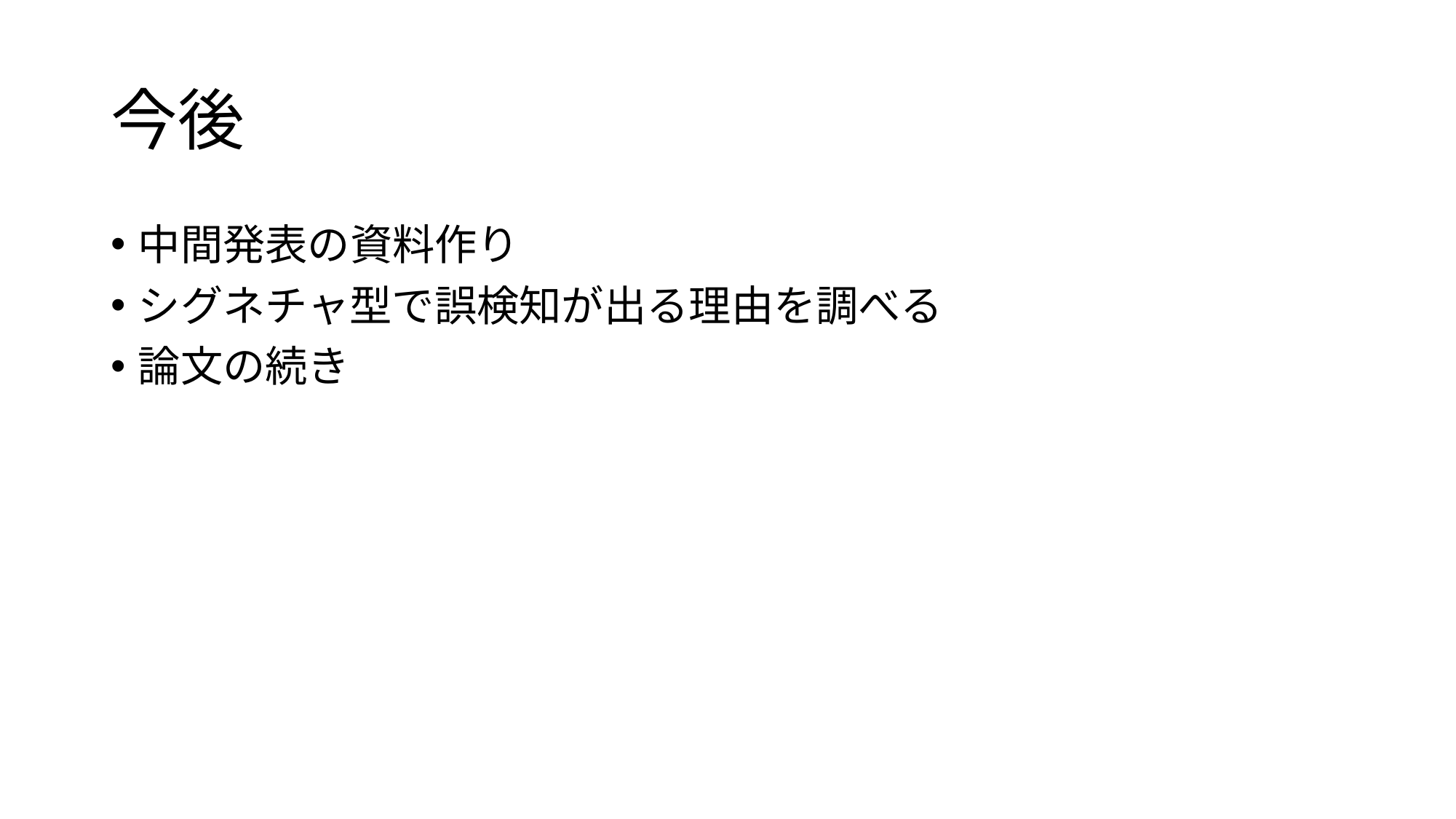

# 今後
中間発表の資料作り
シグネチャ型で誤検知が出る理由を調べる
論文の続き